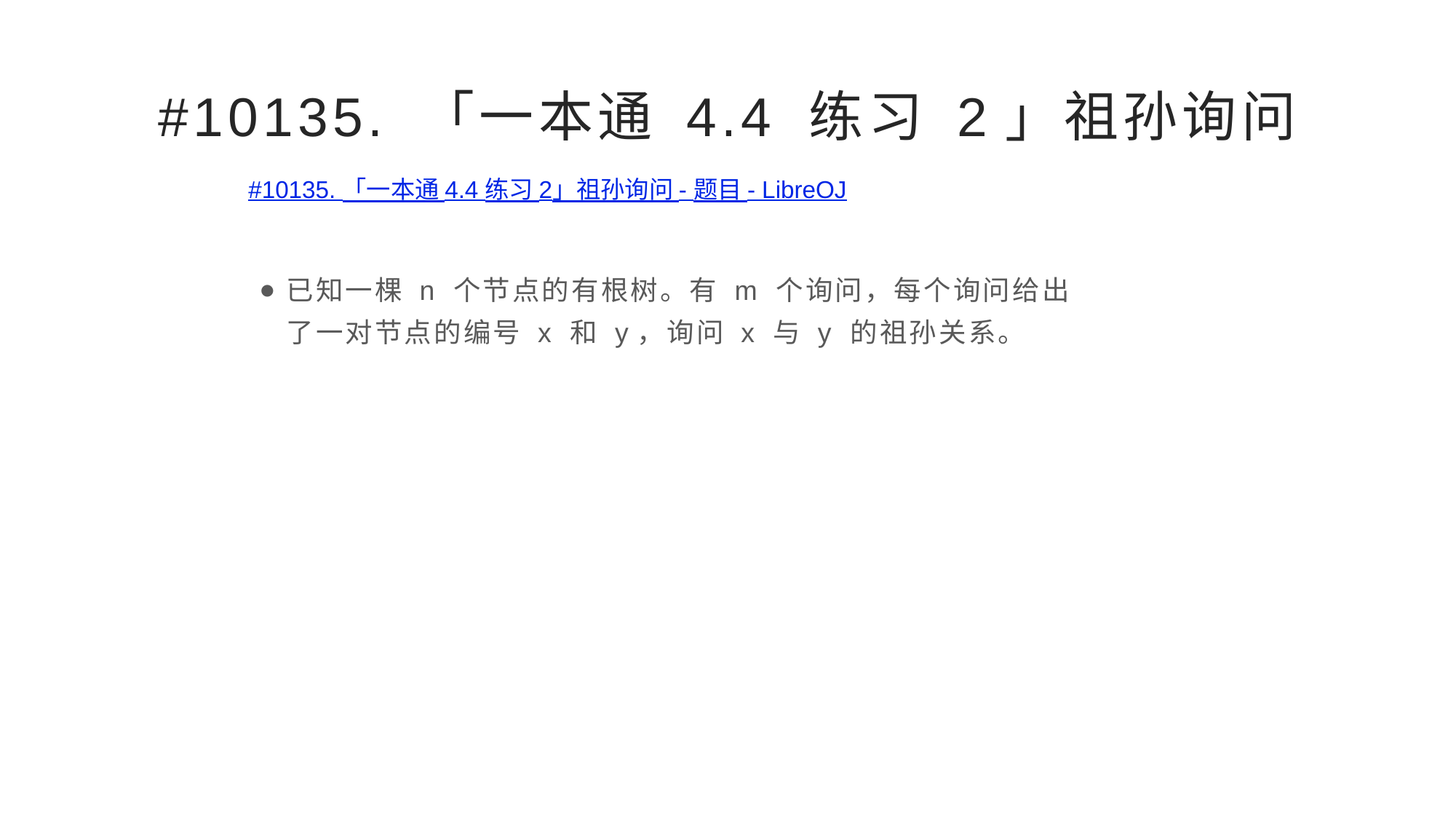

# #10135. 「一本通 4.4 练习 2」祖孙询问
#10135. 「一本通 4.4 练习 2」祖孙询问 - 题目 - LibreOJ
已知一棵 n 个节点的有根树。有 m 个询问，每个询问给出了一对节点的编号 x 和 y，询问 x 与 y 的祖孙关系。